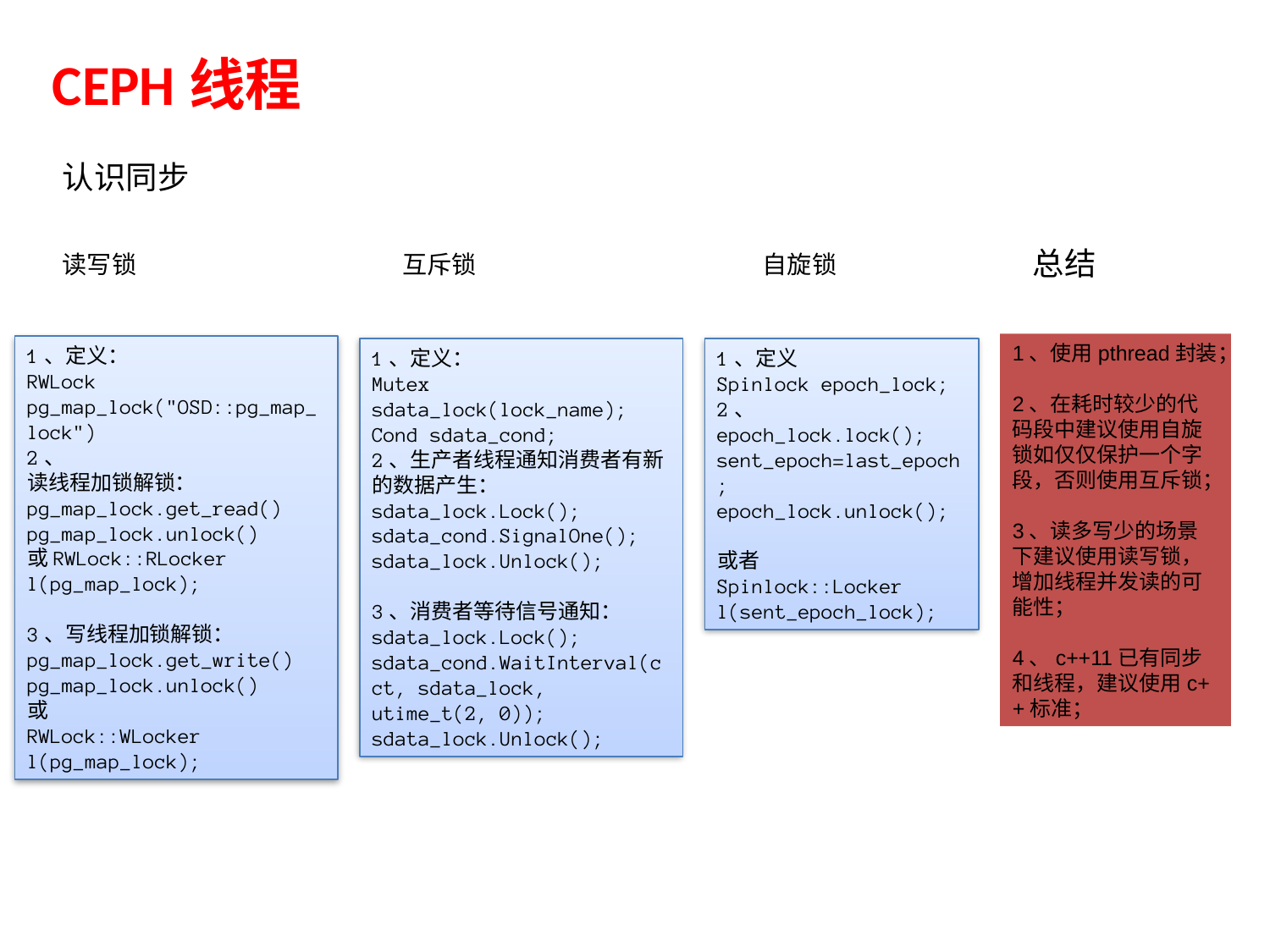

CEPH线程
认识同步
总结
读写锁

互斥锁
自旋锁
1、使用pthread封装；

2、在耗时较少的代码段中建议使用自旋锁如仅仅保护一个字段，否则使用互斥锁；

3、读多写少的场景下建议使用读写锁，增加线程并发读的可能性；

4、c++11已有同步和线程，建议使用c++标准；
1、定义：
RWLock pg_map_lock("OSD::pg_map_lock")
2、
读线程加锁解锁：
pg_map_lock.get_read()
pg_map_lock.unlock()
或RWLock::RLocker l(pg_map_lock);

3、写线程加锁解锁：
pg_map_lock.get_write()
pg_map_lock.unlock()
或
RWLock::WLocker l(pg_map_lock);
1、定义：
Mutex sdata_lock(lock_name);
Cond sdata_cond;
2、生产者线程通知消费者有新的数据产生：
sdata_lock.Lock(); sdata_cond.SignalOne();
sdata_lock.Unlock();

3、消费者等待信号通知：
sdata_lock.Lock();
sdata_cond.WaitInterval(cct, sdata_lock, utime_t(2, 0));
sdata_lock.Unlock();
1、定义
Spinlock epoch_lock;
2、
epoch_lock.lock();
sent_epoch=last_epoch;
epoch_lock.unlock();

或者
Spinlock::Locker l(sent_epoch_lock);